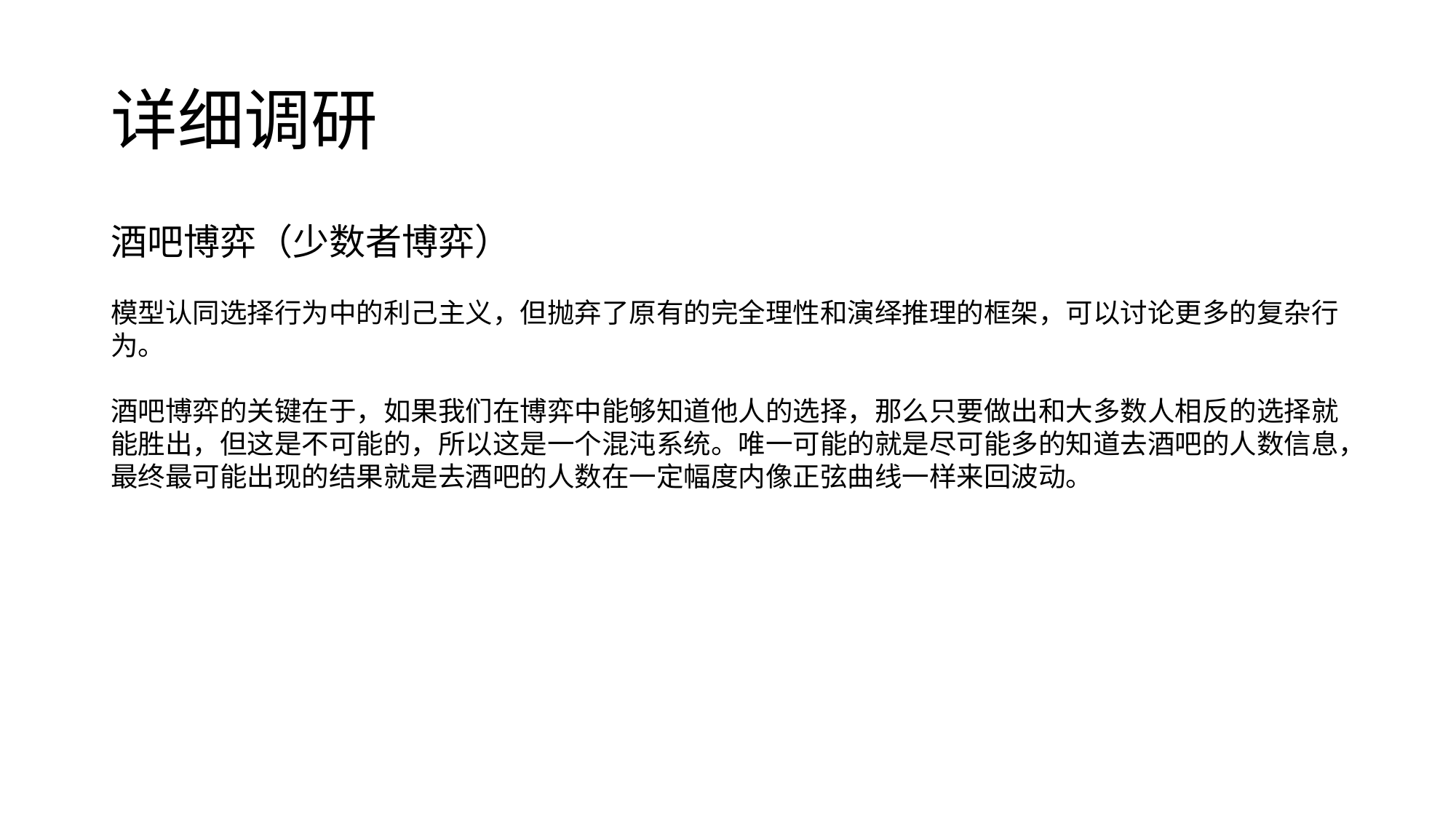

# 详细调研
酒吧博弈（少数者博弈）

模型认同选择行为中的利己主义，但抛弃了原有的完全理性和演绎推理的框架，可以讨论更多的复杂行为。

酒吧博弈的关键在于，如果我们在博弈中能够知道他人的选择，那么只要做出和大多数人相反的选择就能胜出，但这是不可能的，所以这是一个混沌系统。唯一可能的就是尽可能多的知道去酒吧的人数信息，最终最可能出现的结果就是去酒吧的人数在一定幅度内像正弦曲线一样来回波动。